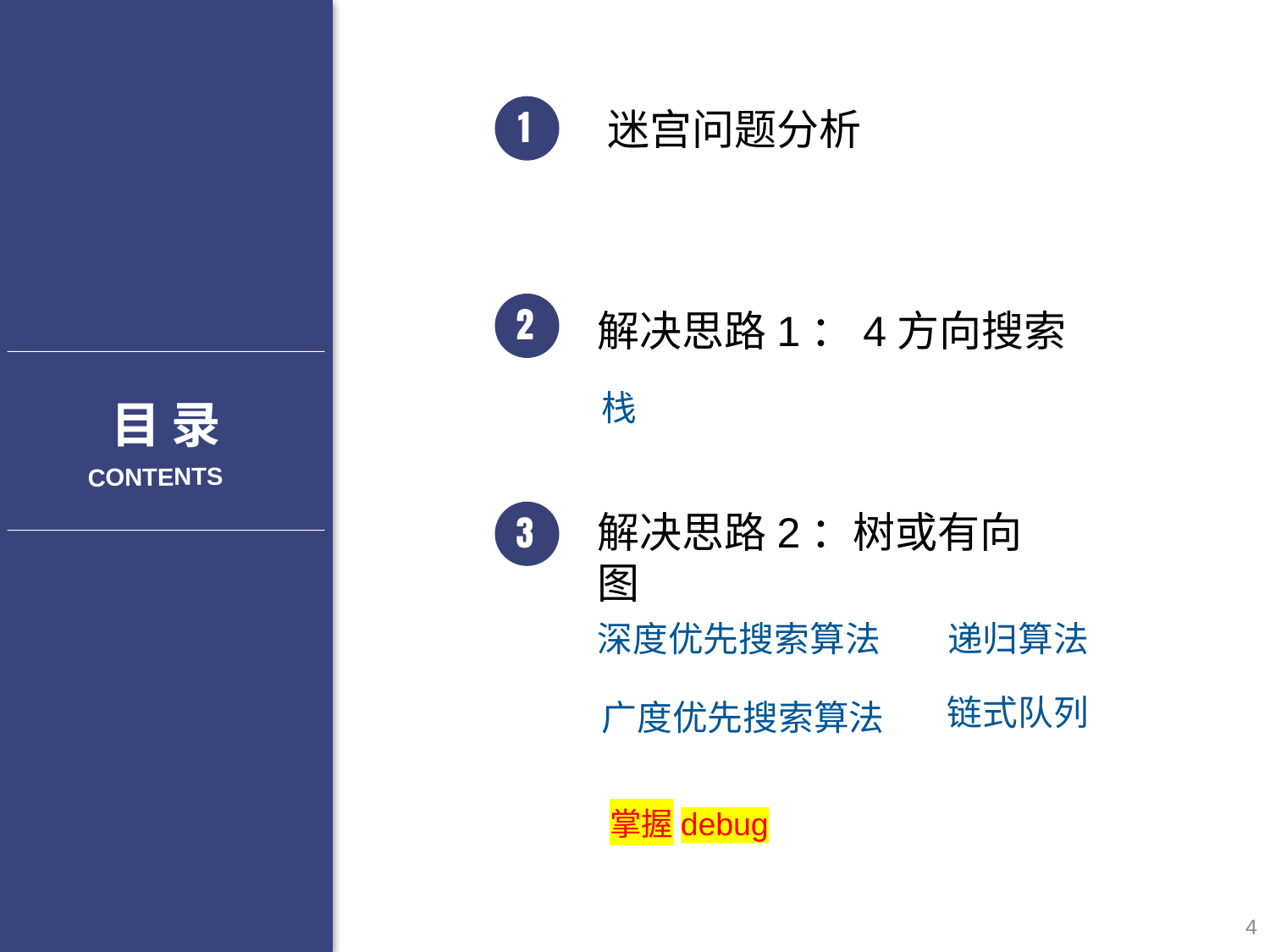

1
迷宫问题分析

2
解决思路1：4方向搜索

栈
目 录
CONTENTS
解决思路2：树或有向图

3

深度优先搜索算法
递归算法
链式队列
广度优先搜索算法
掌握debug
4